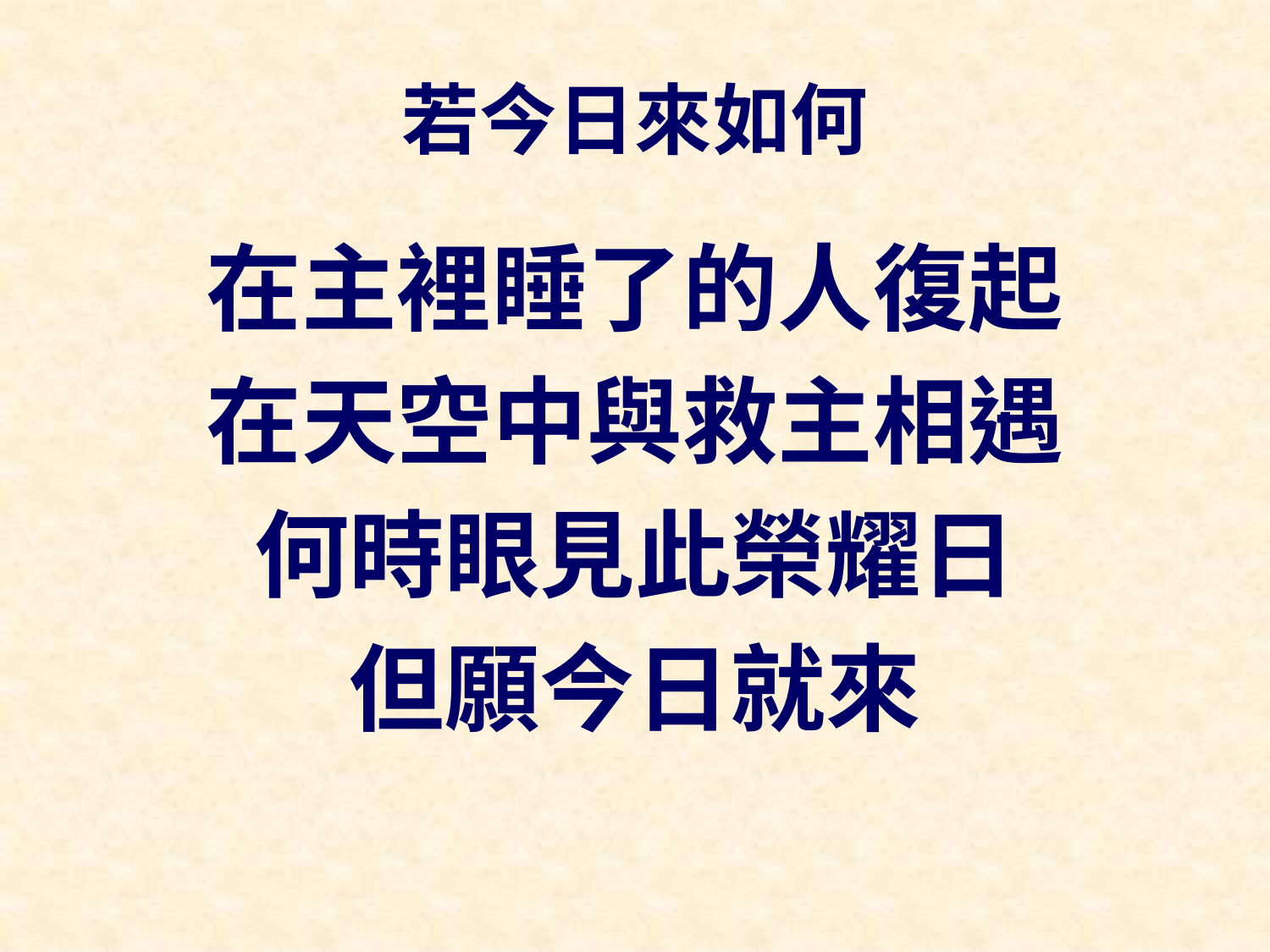

# 若今日來如何
在主裡睡了的人復起
在天空中與救主相遇
何時眼見此榮耀日
但願今日就來